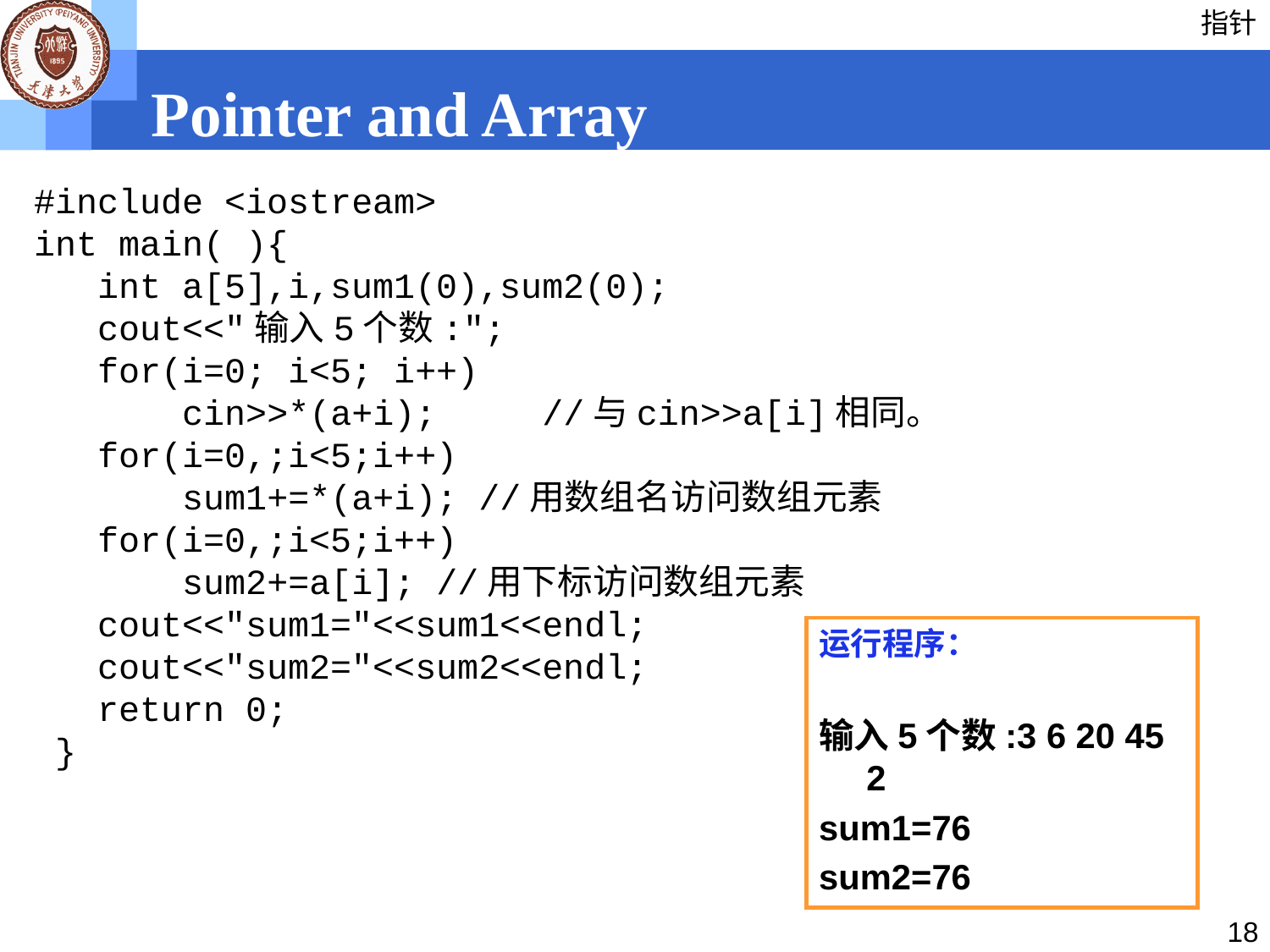

Pointer and Array
#include <iostream>
int main( ){
   int a[5],i,sum1(0),sum2(0);
   cout<<"输入5个数:";
   for(i=0; i<5; i++)
       cin>>*(a+i);     //与cin>>a[i]相同。
   for(i=0,;i<5;i++)
       sum1+=*(a+i); //用数组名访问数组元素
   for(i=0,;i<5;i++)
       sum2+=a[i]; //用下标访问数组元素
   cout<<"sum1="<<sum1<<endl;
   cout<<"sum2="<<sum2<<endl;
   return 0;
 }

运行程序：

输入5个数:3 6 20 45 2
sum1=76
sum2=76
18